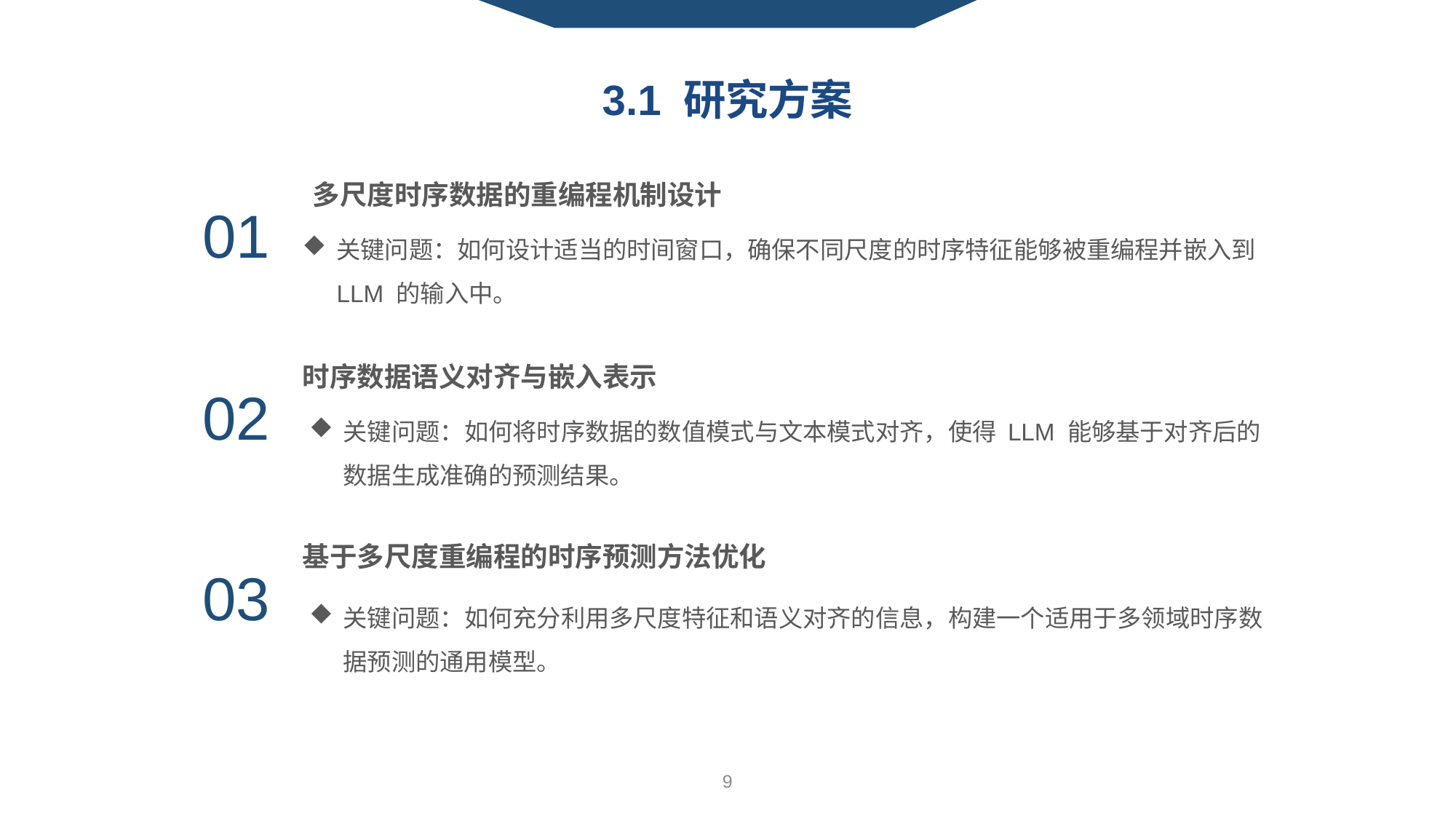

3.1 研究方案
01
多尺度时序数据的重编程机制设计
关键问题：如何设计适当的时间窗口，确保不同尺度的时序特征能够被重编程并嵌入到 LLM 的输入中。
02
时序数据语义对齐与嵌入表示
关键问题：如何将时序数据的数值模式与文本模式对齐，使得 LLM 能够基于对齐后的数据生成准确的预测结果。
03
基于多尺度重编程的时序预测方法优化
关键问题：如何充分利用多尺度特征和语义对齐的信息，构建一个适用于多领域时序数据预测的通用模型。
9